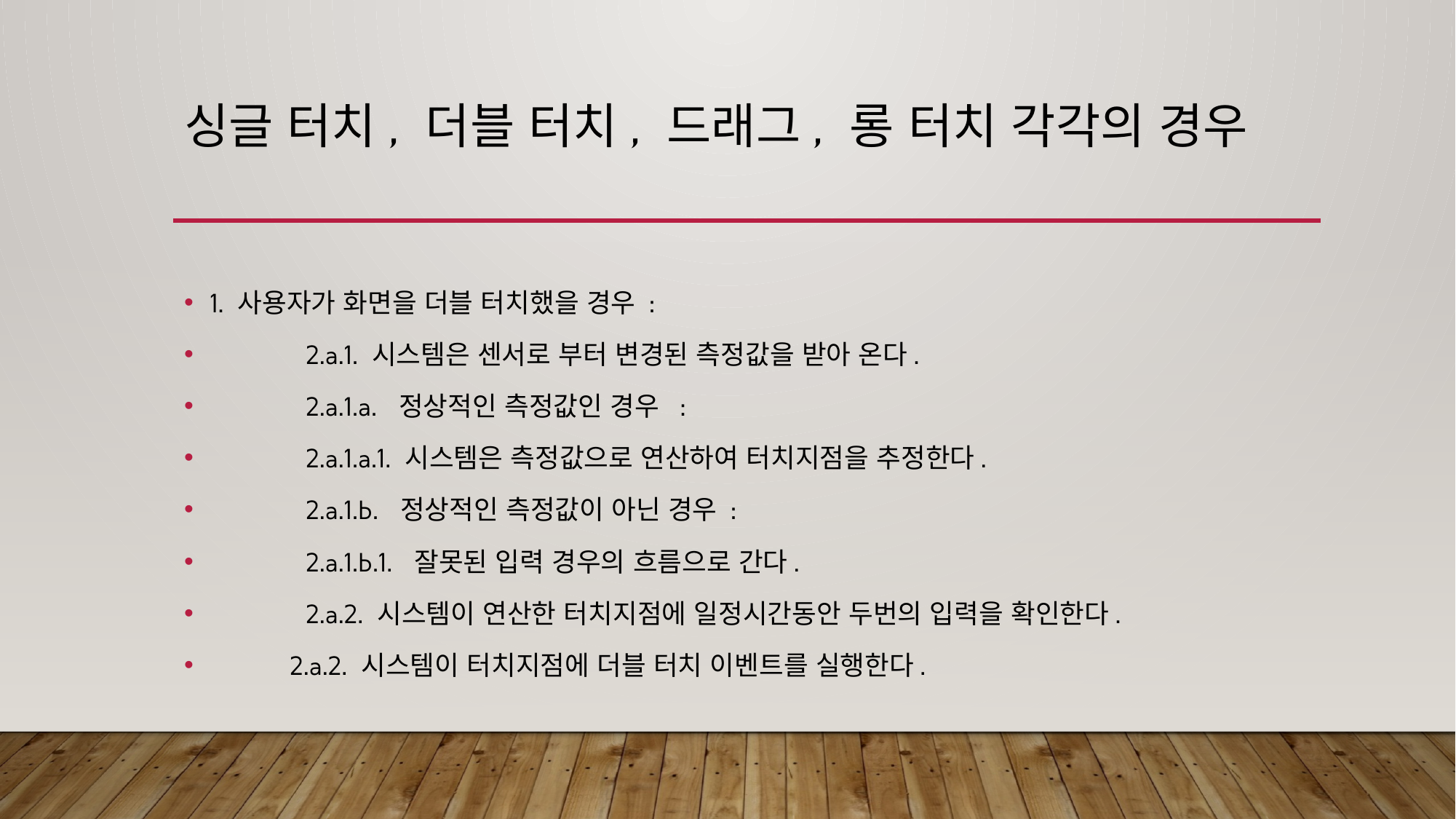

# 싱글 터치, 더블 터치, 드래그, 롱 터치 각각의 경우
1. 사용자가 화면을 더블 터치했을 경우 :
	2.a.1. 시스템은 센서로 부터 변경된 측정값을 받아 온다.
		2.a.1.a.  정상적인 측정값인 경우  :
			2.a.1.a.1. 시스템은 측정값으로 연산하여 터치지점을 추정한다.
		2.a.1.b.  정상적인 측정값이 아닌 경우 :
			2.a.1.b.1.  잘못된 입력 경우의 흐름으로 간다.
	2.a.2. 시스템이 연산한 터치지점에 일정시간동안 두번의 입력을 확인한다.
          2.a.2. 시스템이 터치지점에 더블 터치 이벤트를 실행한다.